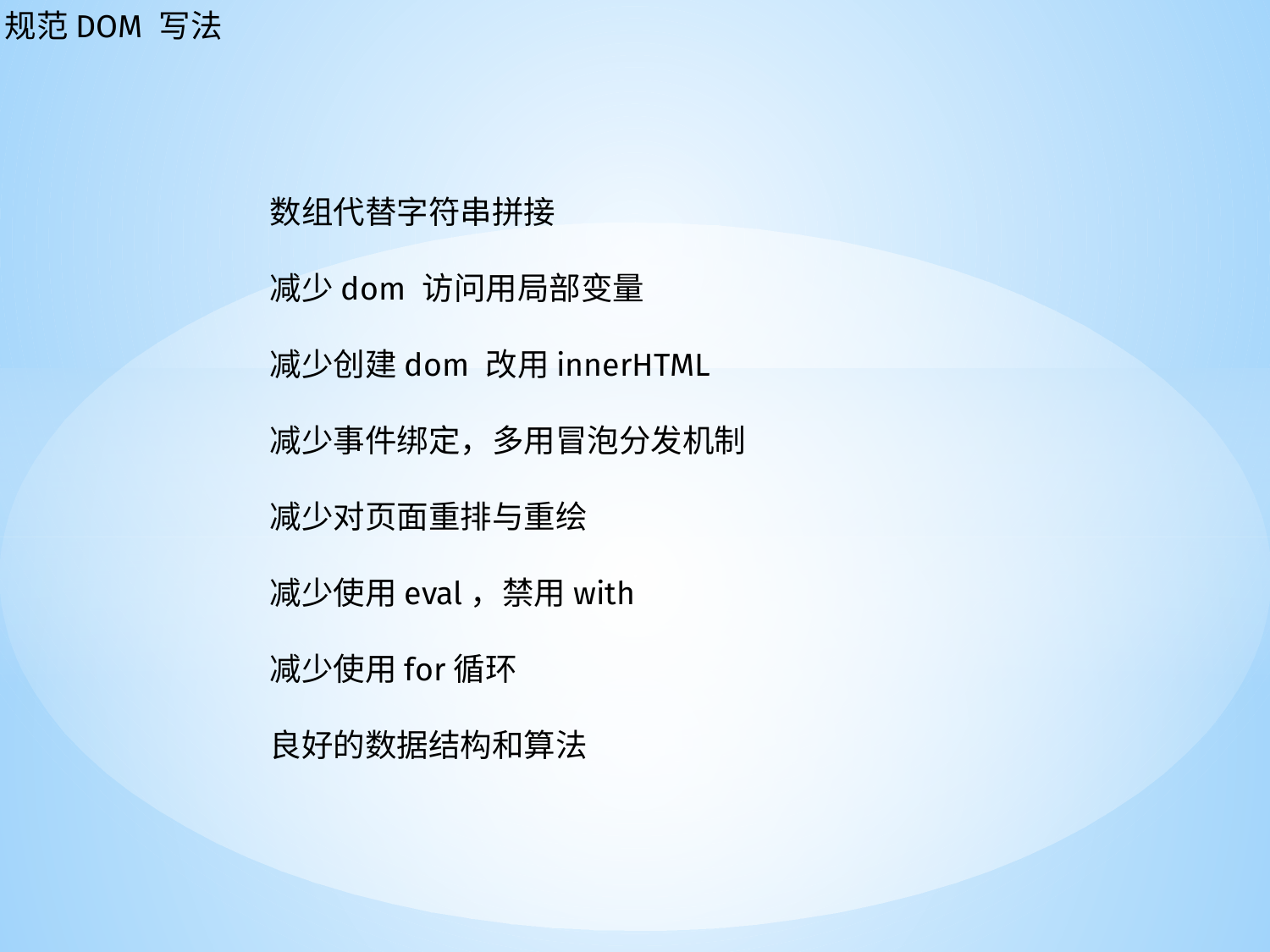

规范DOM 写法
数组代替字符串拼接

减少dom 访问用局部变量

减少创建dom 改用innerHTML

减少事件绑定，多用冒泡分发机制

减少对页面重排与重绘

减少使用eval，禁用with

减少使用for循环

良好的数据结构和算法